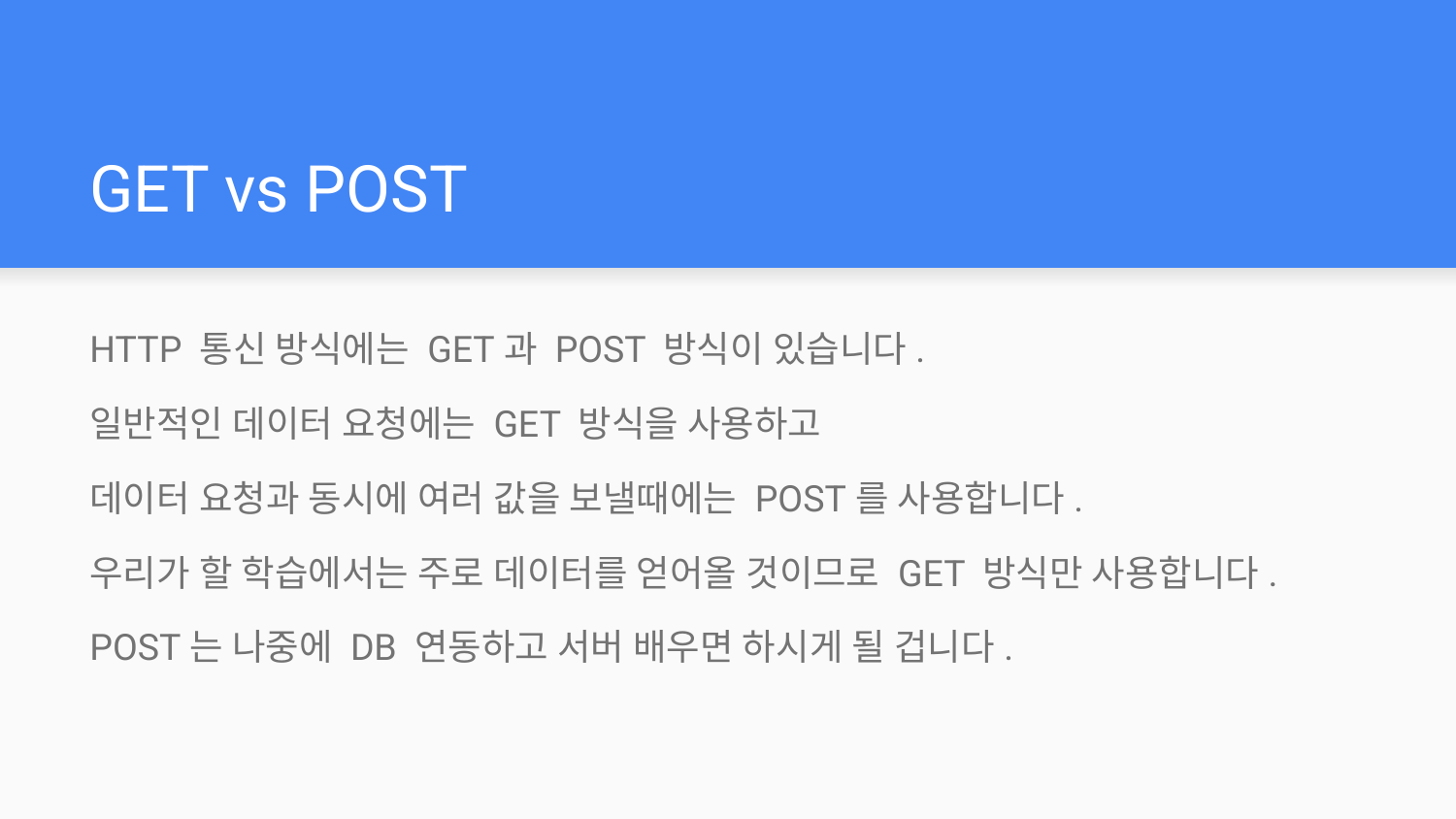

# GET vs POST
HTTP 통신 방식에는 GET과 POST 방식이 있습니다.
일반적인 데이터 요청에는 GET 방식을 사용하고
데이터 요청과 동시에 여러 값을 보낼때에는 POST를 사용합니다.
우리가 할 학습에서는 주로 데이터를 얻어올 것이므로 GET 방식만 사용합니다.
POST는 나중에 DB 연동하고 서버 배우면 하시게 될 겁니다.